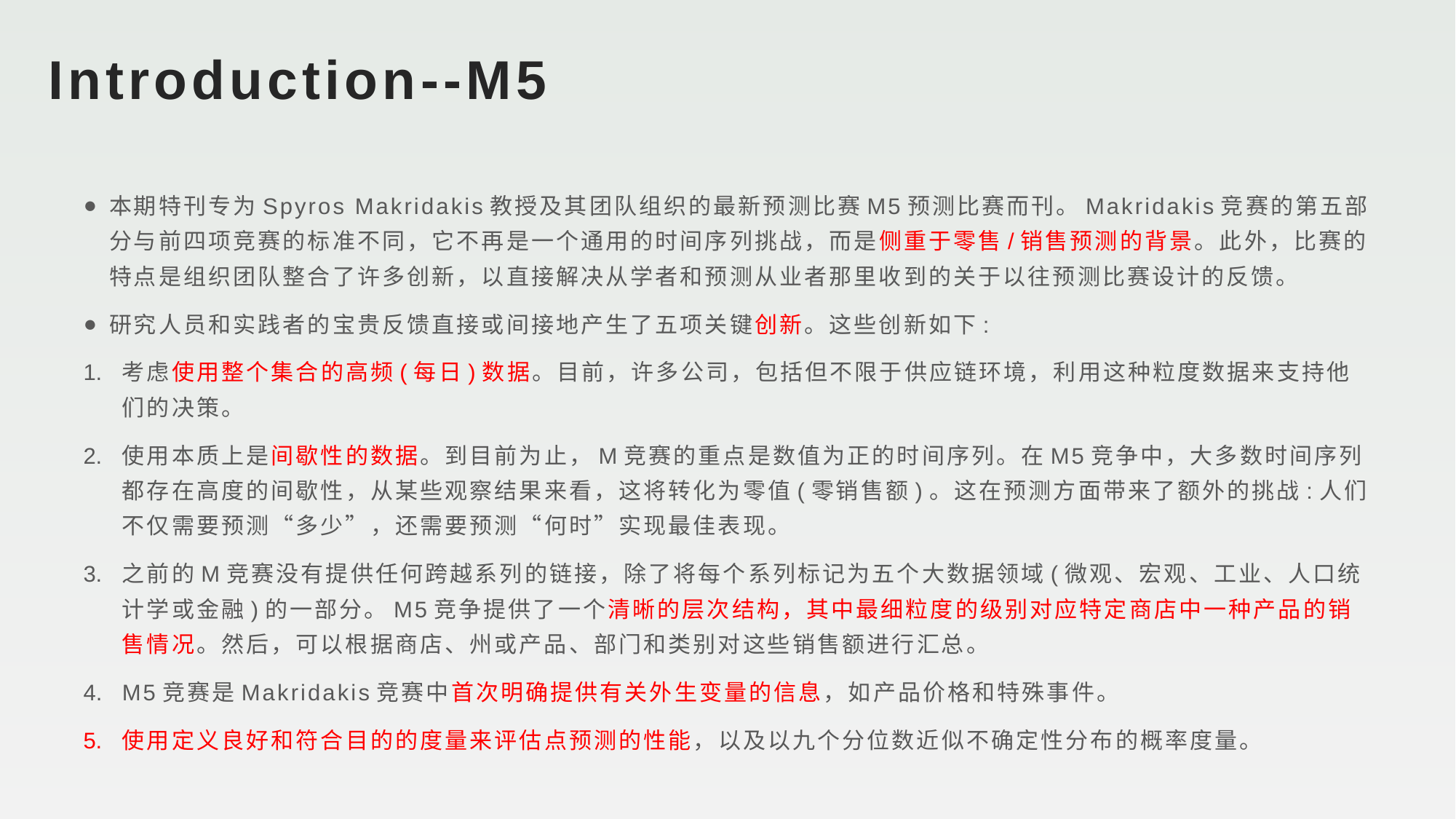

# Introduction--M5
本期特刊专为Spyros Makridakis教授及其团队组织的最新预测比赛M5预测比赛而刊。Makridakis竞赛的第五部分与前四项竞赛的标准不同，它不再是一个通用的时间序列挑战，而是侧重于零售/销售预测的背景。此外，比赛的特点是组织团队整合了许多创新，以直接解决从学者和预测从业者那里收到的关于以往预测比赛设计的反馈。
研究人员和实践者的宝贵反馈直接或间接地产生了五项关键创新。这些创新如下:
考虑使用整个集合的高频(每日)数据。目前，许多公司，包括但不限于供应链环境，利用这种粒度数据来支持他们的决策。
使用本质上是间歇性的数据。到目前为止，M竞赛的重点是数值为正的时间序列。在M5竞争中，大多数时间序列都存在高度的间歇性，从某些观察结果来看，这将转化为零值(零销售额)。这在预测方面带来了额外的挑战:人们不仅需要预测“多少”，还需要预测“何时”实现最佳表现。
之前的M竞赛没有提供任何跨越系列的链接，除了将每个系列标记为五个大数据领域(微观、宏观、工业、人口统计学或金融)的一部分。M5竞争提供了一个清晰的层次结构，其中最细粒度的级别对应特定商店中一种产品的销售情况。然后，可以根据商店、州或产品、部门和类别对这些销售额进行汇总。
M5竞赛是Makridakis竞赛中首次明确提供有关外生变量的信息，如产品价格和特殊事件。
使用定义良好和符合目的的度量来评估点预测的性能，以及以九个分位数近似不确定性分布的概率度量。